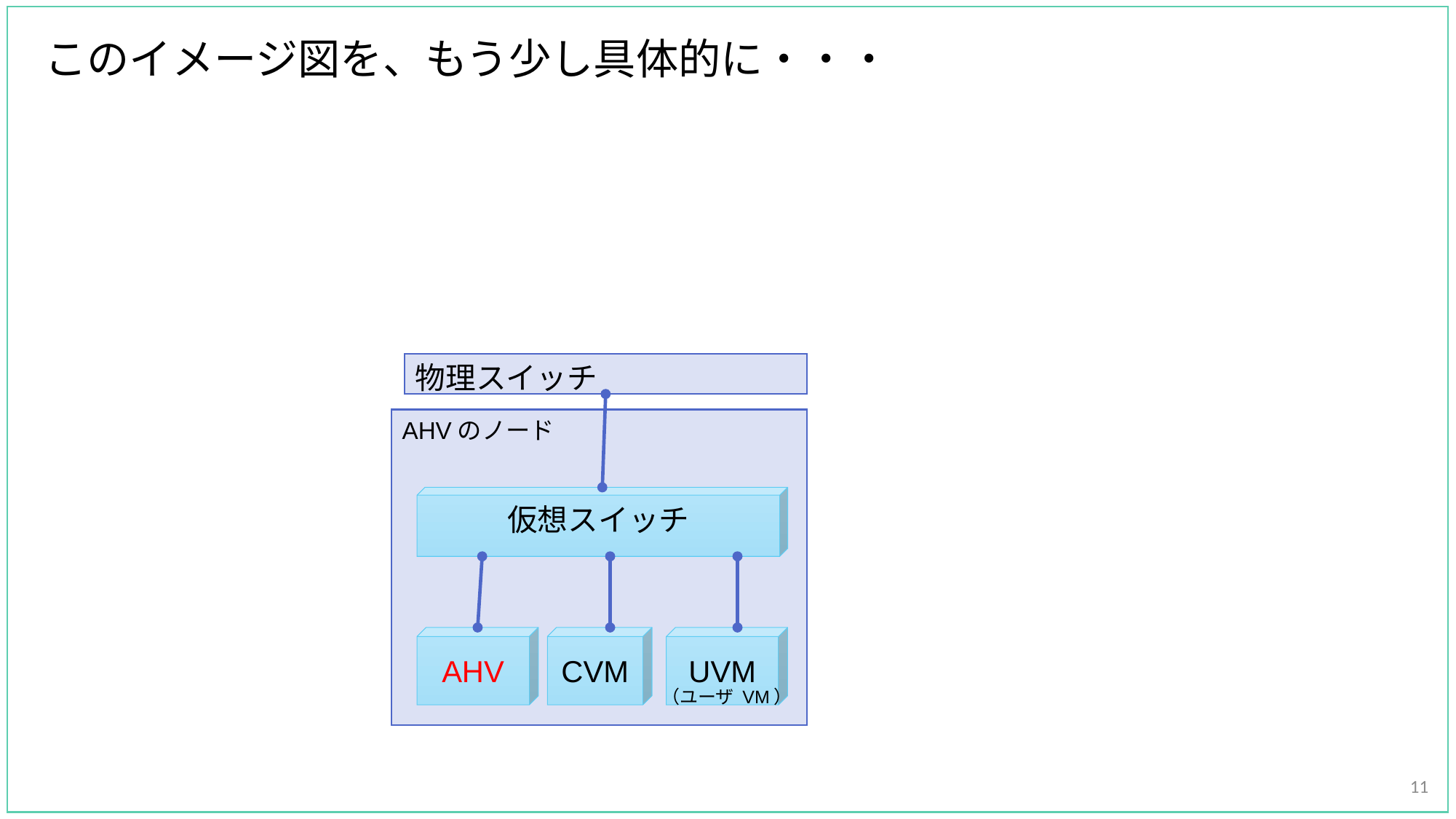

# このイメージ図を、もう少し具体的に・・・

物理スイッチ
AHVのノード
仮想スイッチ
AHV
CVM
UVM
（ユーザ VM）
11